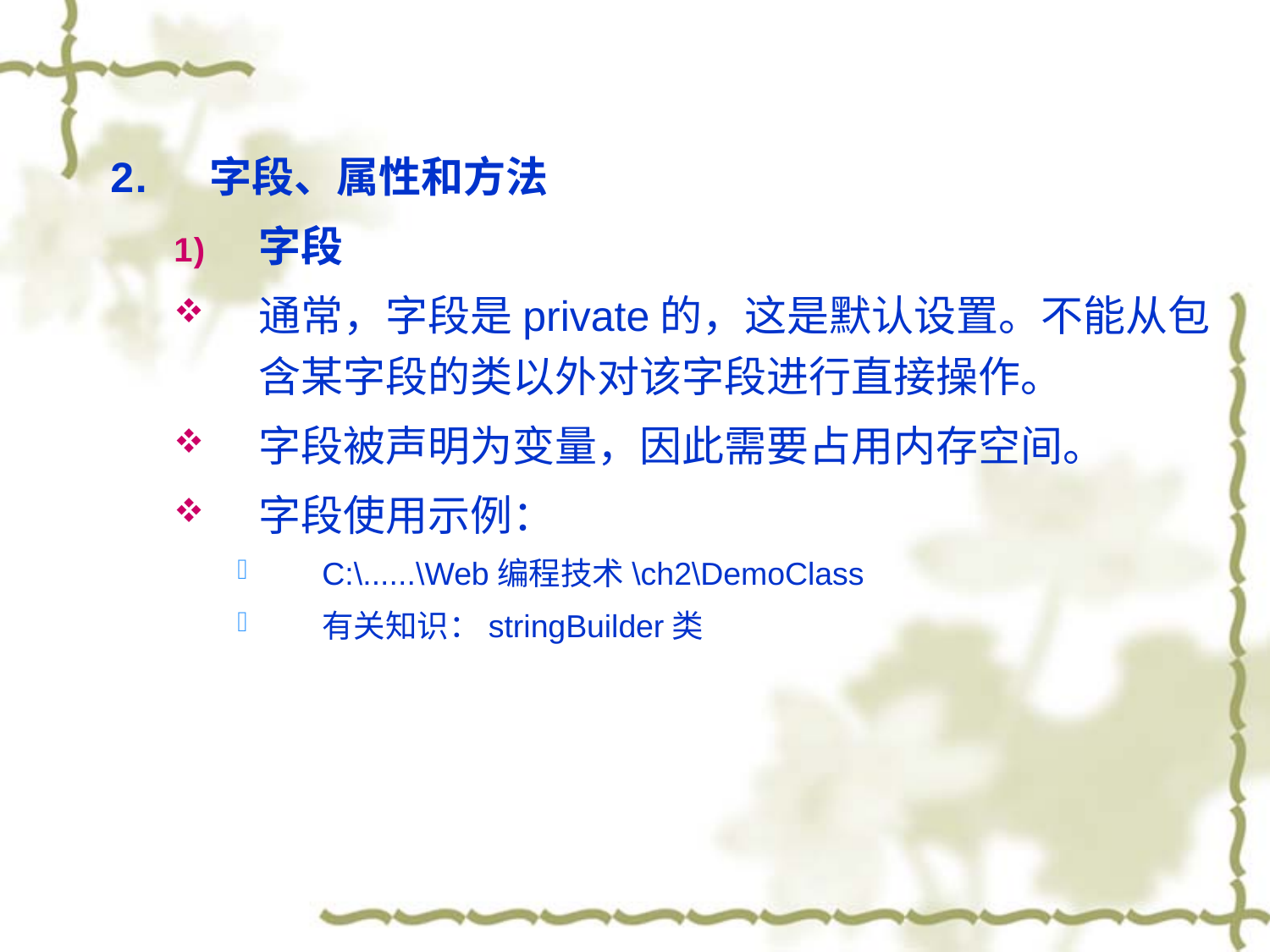

字段、属性和方法
字段
通常，字段是private的，这是默认设置。不能从包含某字段的类以外对该字段进行直接操作。
字段被声明为变量，因此需要占用内存空间。
字段使用示例：
C:\......\Web编程技术\ch2\DemoClass
有关知识：stringBuilder类